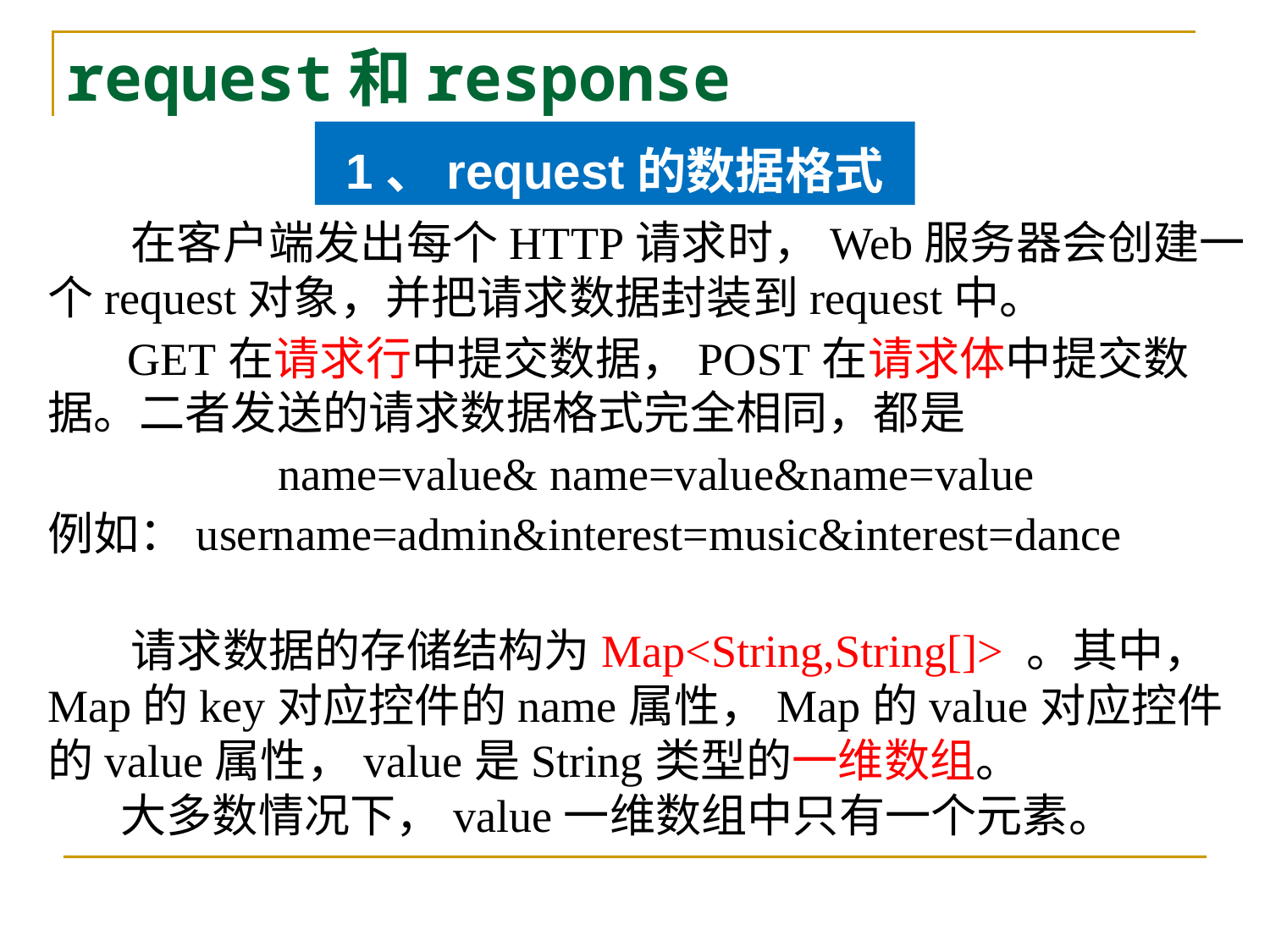

# request和response
1、request的数据格式
       在客户端发出每个HTTP请求时，Web服务器会创建一个request对象，并把请求数据封装到request中。
       GET在请求行中提交数据，POST在请求体中提交数据。二者发送的请求数据格式完全相同，都是
 name=value& name=value&name=value
例如：username=admin&interest=music&interest=dance

       请求数据的存储结构为Map<String,String[]> 。其中，Map的key对应控件的name属性，Map的value对应控件的value属性，value是String类型的一维数组。
      大多数情况下，value一维数组中只有一个元素。